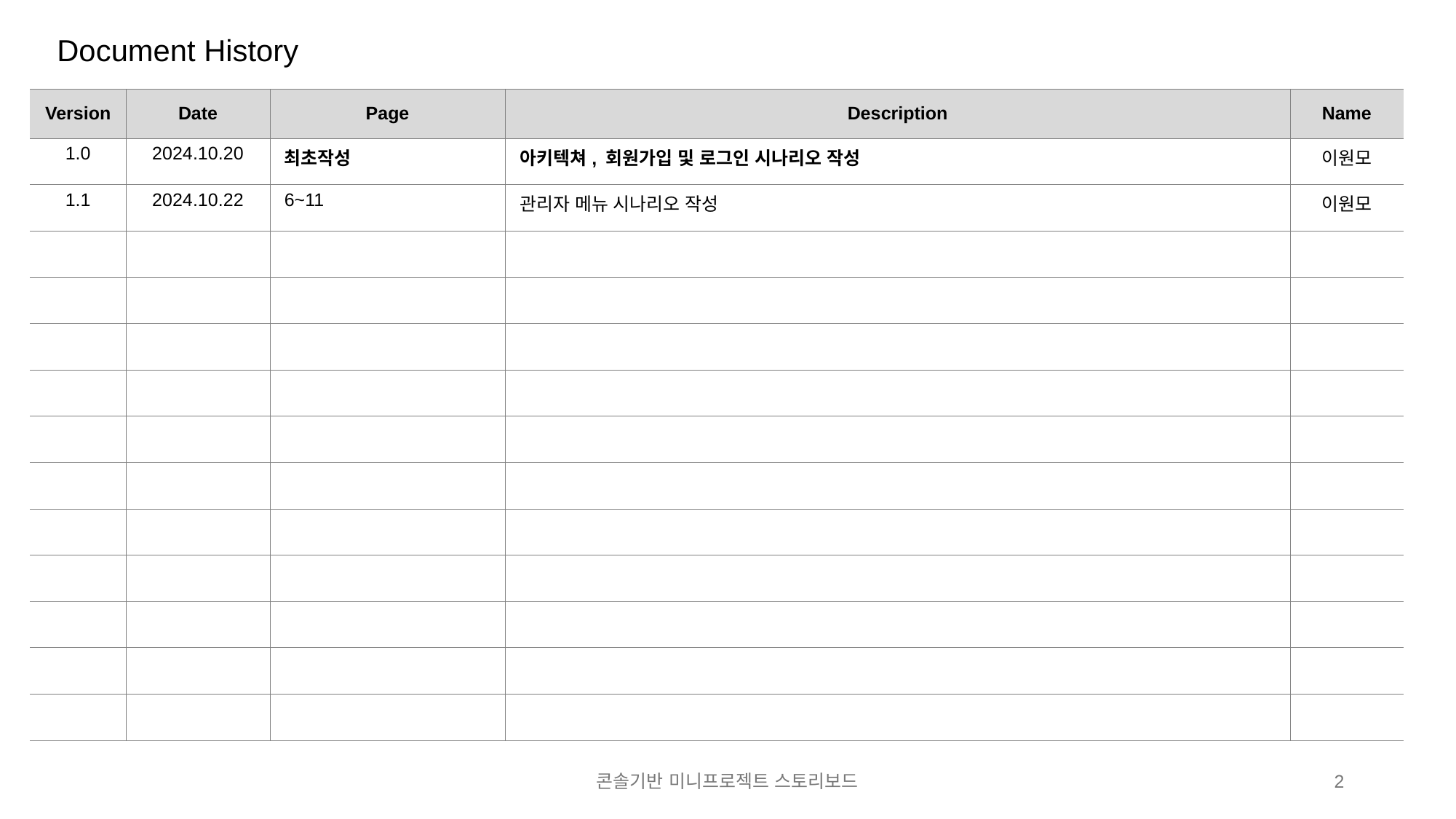

# Document History
| Version | Date | Page | Description | Name |
| --- | --- | --- | --- | --- |
| 1.0 | 2024.10.20 | 최초작성 | 아키텍쳐, 회원가입 및 로그인 시나리오 작성 | 이원모 |
| 1.1 | 2024.10.22 | 6~11 | 관리자 메뉴 시나리오 작성 | 이원모 |
|  |  |  |  |  |
|  |  |  |  |  |
|  |  |  |  |  |
|  |  |  |  |  |
|  |  |  |  |  |
|  |  |  |  |  |
|  |  |  |  |  |
|  |  |  |  |  |
|  |  |  |  |  |
|  |  |  |  |  |
|  |  |  |  |  |
콘솔기반 미니프로젝트 스토리보드
2